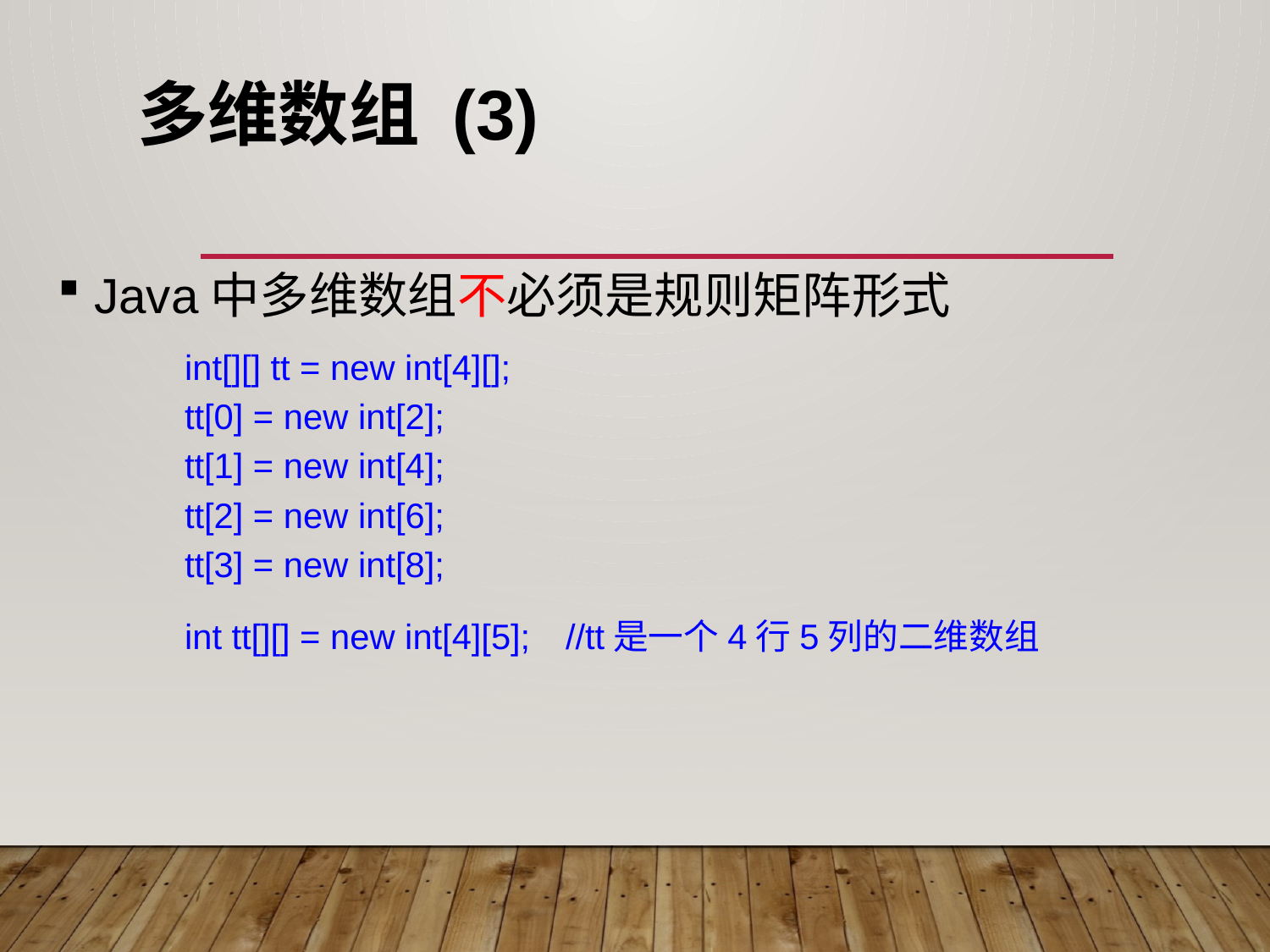

# 多维数组 (3)
 Java中多维数组不必须是规则矩阵形式
	int[][] tt = new int[4][];
	tt[0] = new int[2];
	tt[1] = new int[4];
	tt[2] = new int[6];
	tt[3] = new int[8];

	int tt[][] = new int[4][5];	//tt是一个4行5列的二维数组